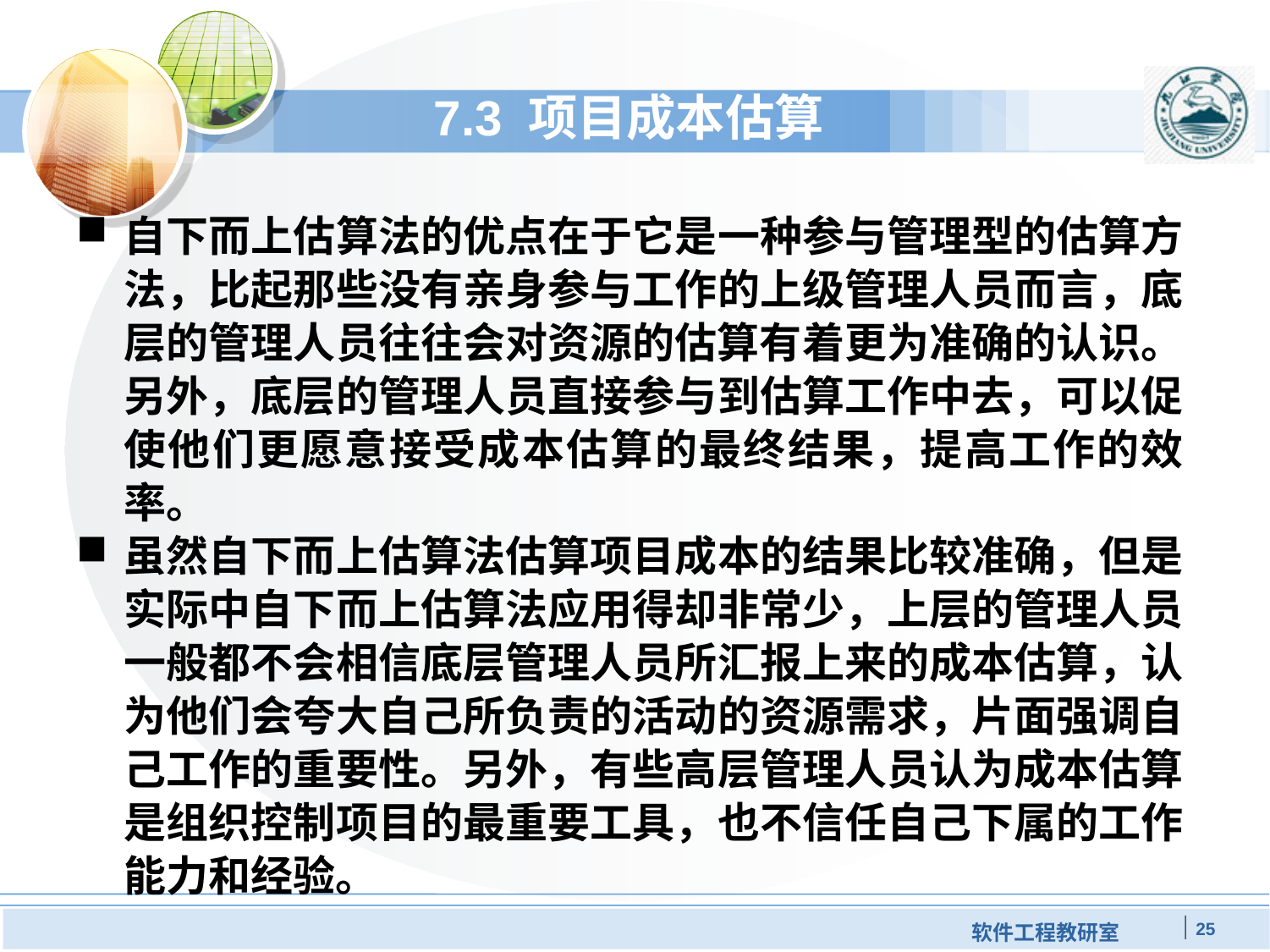

# 7.3 项目成本估算
自下而上估算法的优点在于它是一种参与管理型的估算方法，比起那些没有亲身参与工作的上级管理人员而言，底层的管理人员往往会对资源的估算有着更为准确的认识。另外，底层的管理人员直接参与到估算工作中去，可以促使他们更愿意接受成本估算的最终结果，提高工作的效率。
虽然自下而上估算法估算项目成本的结果比较准确，但是实际中自下而上估算法应用得却非常少，上层的管理人员一般都不会相信底层管理人员所汇报上来的成本估算，认为他们会夸大自己所负责的活动的资源需求，片面强调自己工作的重要性。另外，有些高层管理人员认为成本估算是组织控制项目的最重要工具，也不信任自己下属的工作能力和经验。